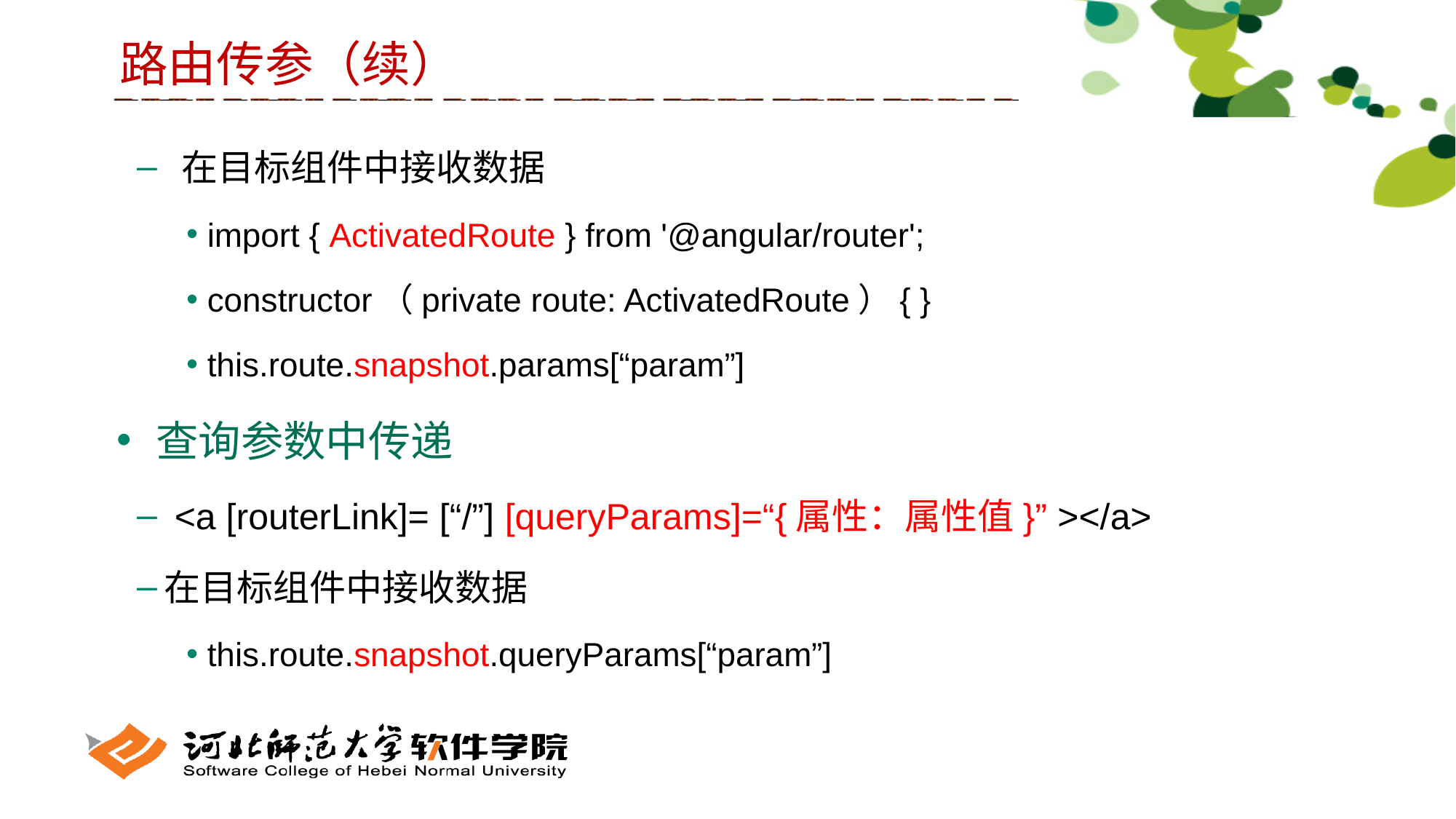

路由传参（续）
 在目标组件中接收数据
 import { ActivatedRoute } from '@angular/router';
 constructor（private route: ActivatedRoute）{ }
 this.route.snapshot.params[“param”]
 查询参数中传递
 <a [routerLink]= [“/”] [queryParams]=“{属性：属性值}” ></a>
在目标组件中接收数据
 this.route.snapshot.queryParams[“param”]